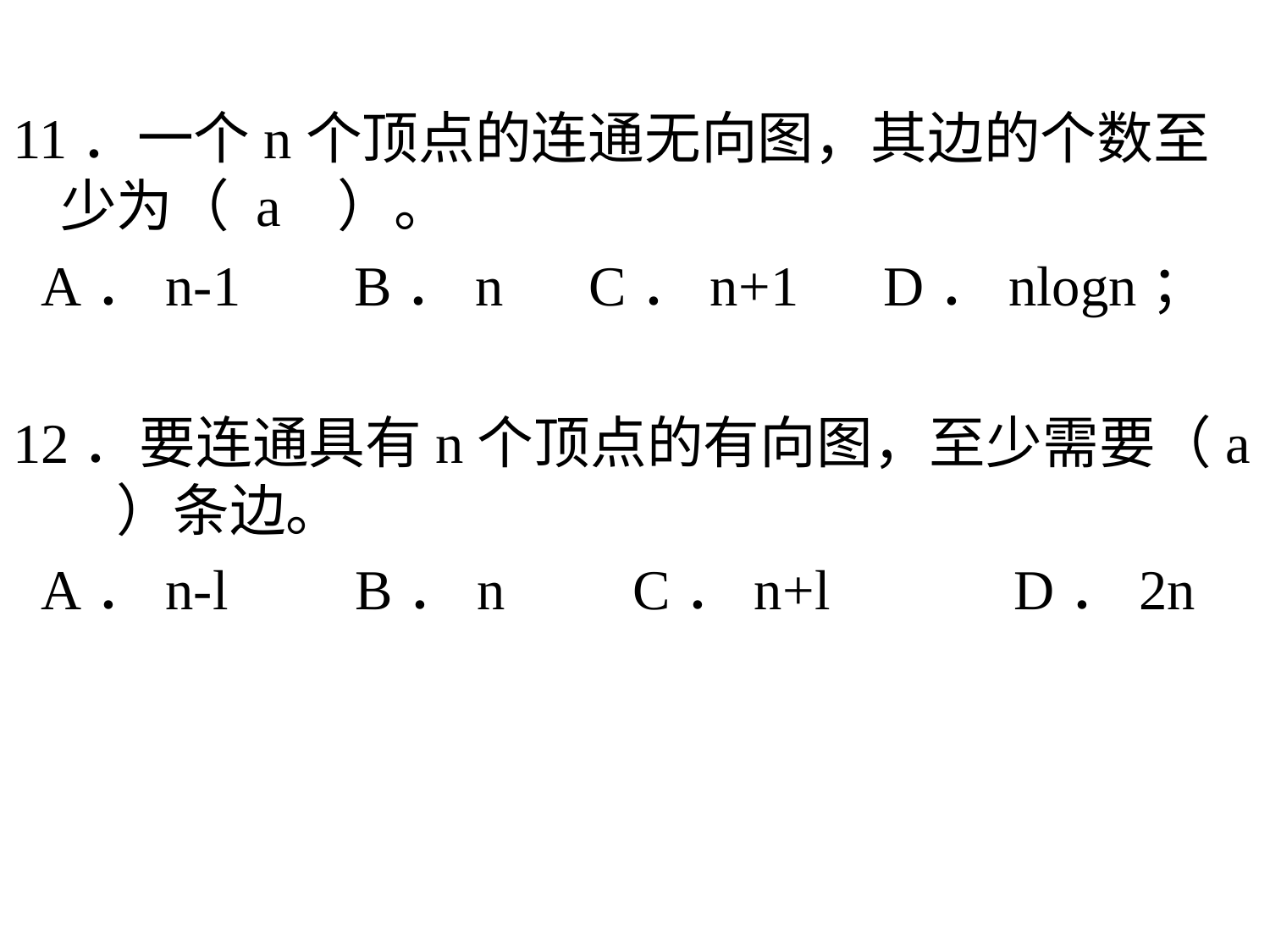

11．一个n个顶点的连通无向图，其边的个数至少为（ a   ）。
  A．n-1        B．n      C．n+1      D．nlogn；

12．要连通具有n个顶点的有向图，至少需要（a    ）条边。
  A．n-l         B．n         C．n+l             D．2n